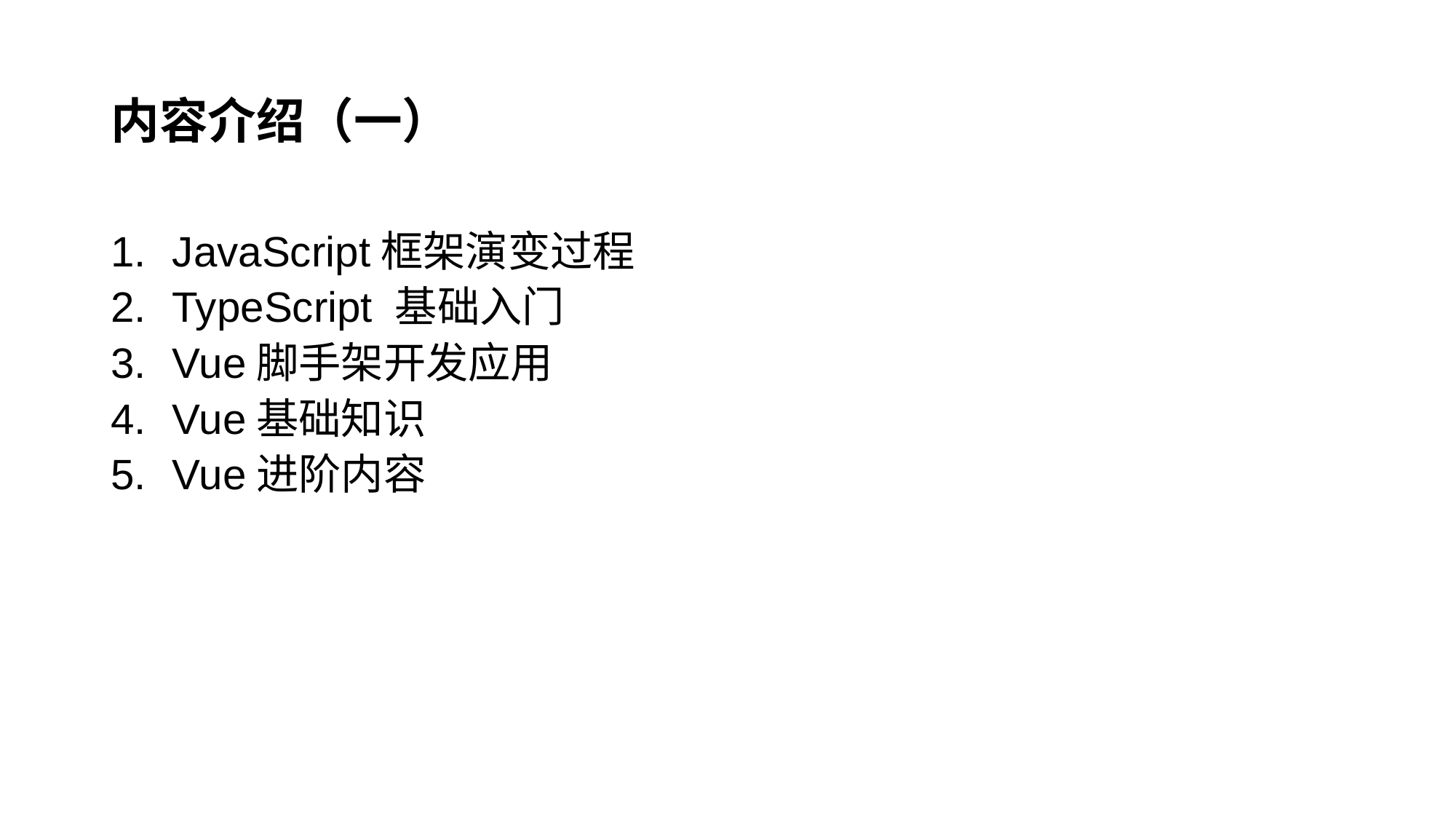

# 内容介绍（一）

JavaScript框架演变过程
TypeScript 基础入门
Vue脚手架开发应用
Vue基础知识
Vue进阶内容